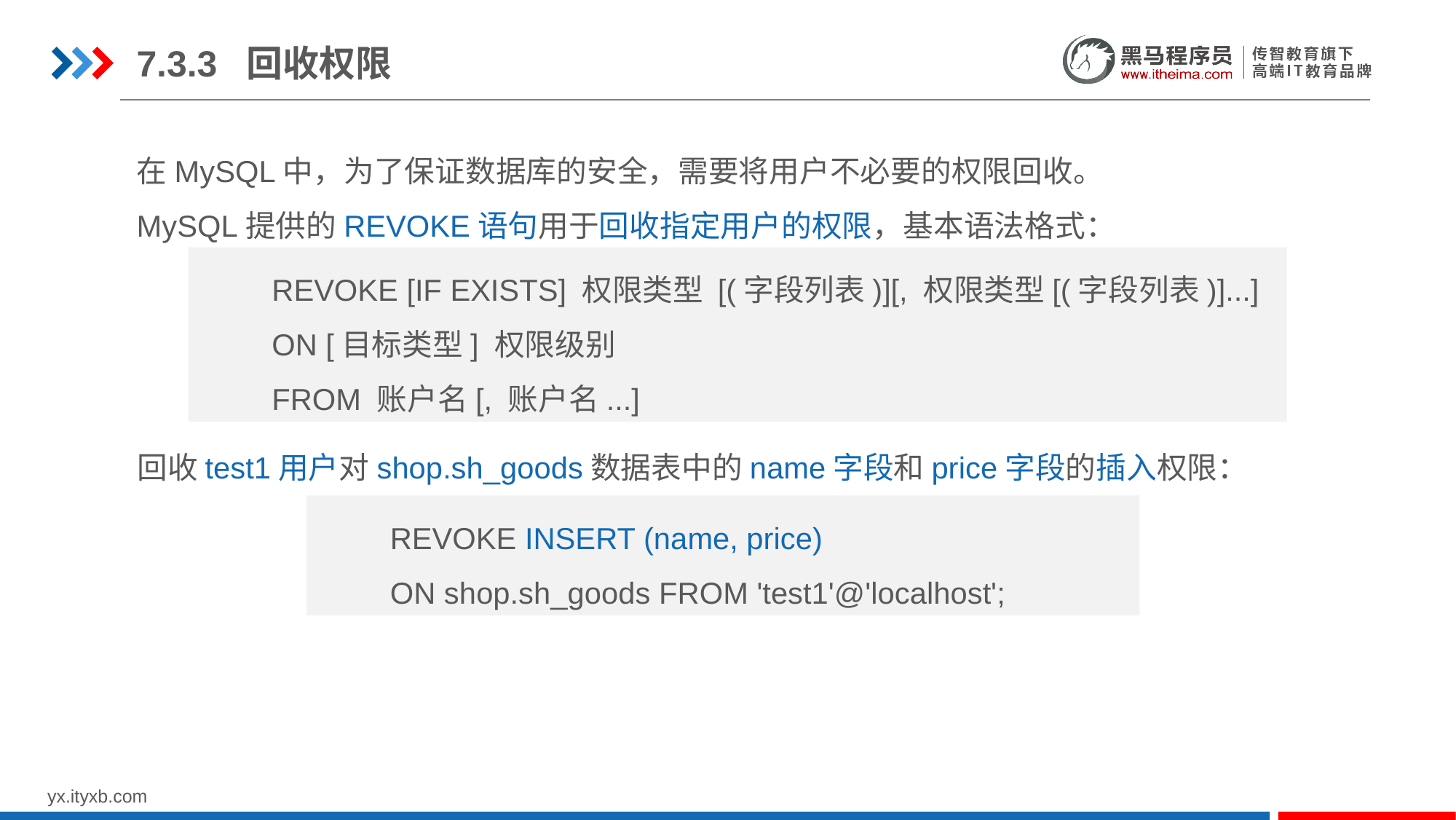

7.3.3  回收权限
在MySQL中，为了保证数据库的安全，需要将用户不必要的权限回收。
MySQL提供的REVOKE语句用于回收指定用户的权限，基本语法格式：
REVOKE [IF EXISTS] 权限类型 [(字段列表)][, 权限类型[(字段列表)]...]
ON [目标类型] 权限级别
FROM 账户名[, 账户名...]
回收test1用户对shop.sh_goods数据表中的name字段和price字段的插入权限：
REVOKE INSERT (name, price)
ON shop.sh_goods FROM 'test1'@'localhost';